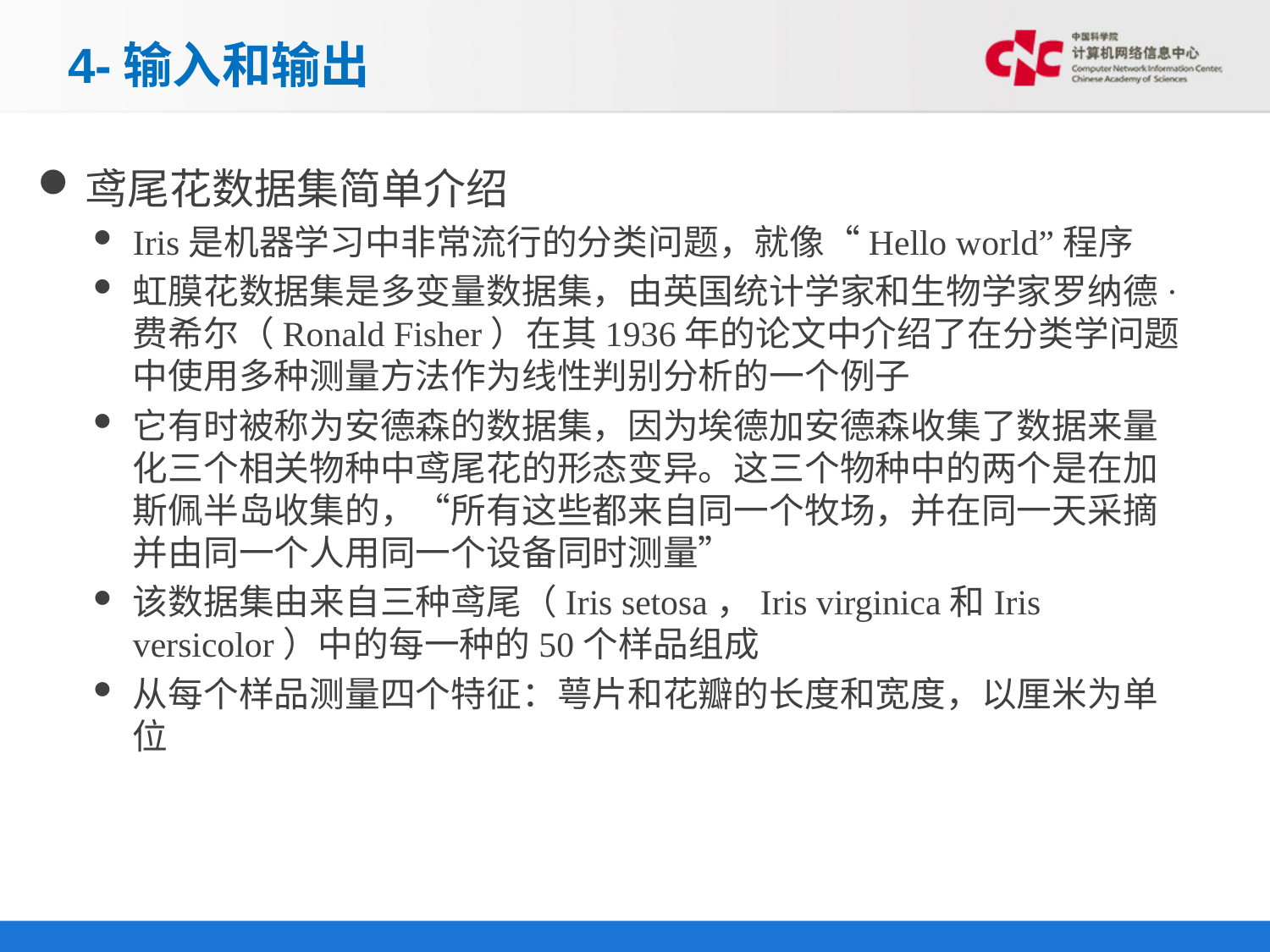

# 4-输入和输出
鸢尾花数据集简单介绍
Iris是机器学习中非常流行的分类问题，就像“Hello world”程序
虹膜花数据集是多变量数据集，由英国统计学家和生物学家罗纳德·费希尔（Ronald Fisher）在其1936年的论文中介绍了在分类学问题中使用多种测量方法作为线性判别分析的一个例子
它有时被称为安德森的数据集，因为埃德加安德森收集了数据来量化三个相关物种中鸢尾花的形态变异。这三个物种中的两个是在加斯佩半岛收集的，“所有这些都来自同一个牧场，并在同一天采摘并由同一个人用同一个设备同时测量”
该数据集由来自三种鸢尾（Iris setosa，Iris virginica和Iris versicolor）中的每一种的50个样品组成
从每个样品测量四个特征：萼片和花瓣的长度和宽度，以厘米为单位